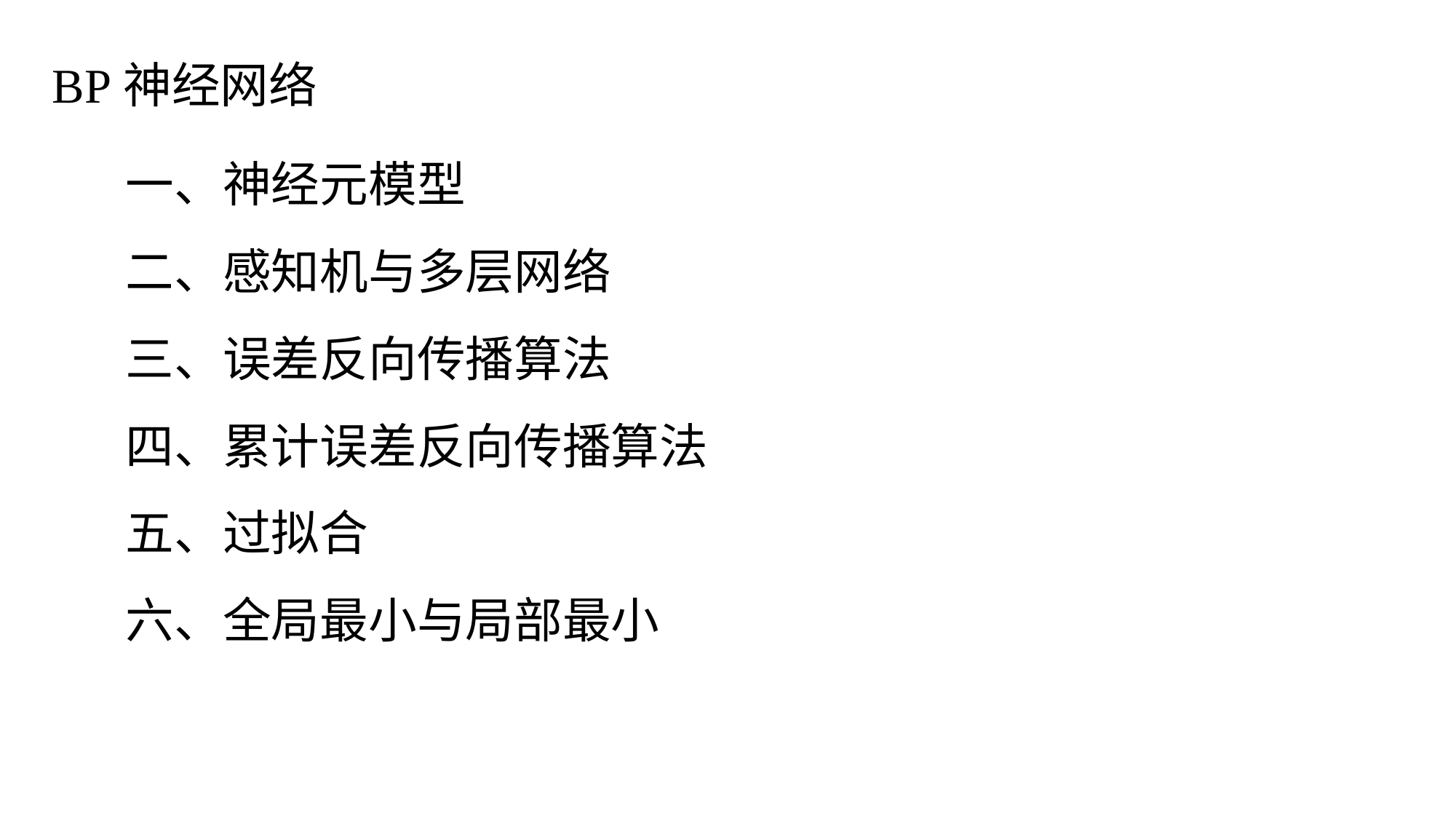

BP神经网络
一、神经元模型
二、感知机与多层网络
三、误差反向传播算法
四、累计误差反向传播算法
五、过拟合
六、全局最小与局部最小